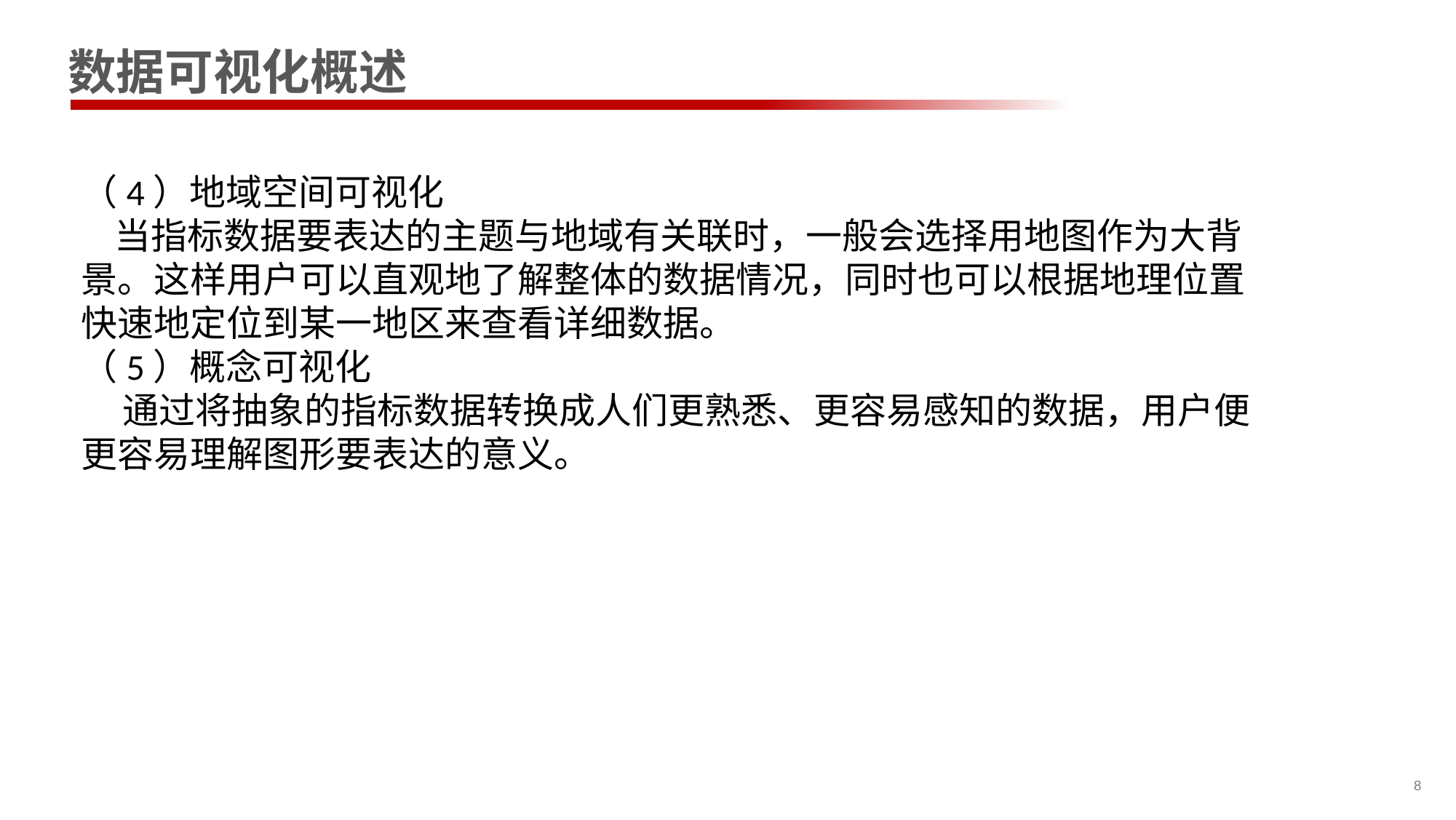

# 数据可视化概述

（4）地域空间可视化
   当指标数据要表达的主题与地域有关联时，一般会选择用地图作为大背景。这样用户可以直观地了解整体的数据情况，同时也可以根据地理位置快速地定位到某一地区来查看详细数据。
（5）概念可视化
    通过将抽象的指标数据转换成人们更熟悉、更容易感知的数据，用户便更容易理解图形要表达的意义。
8